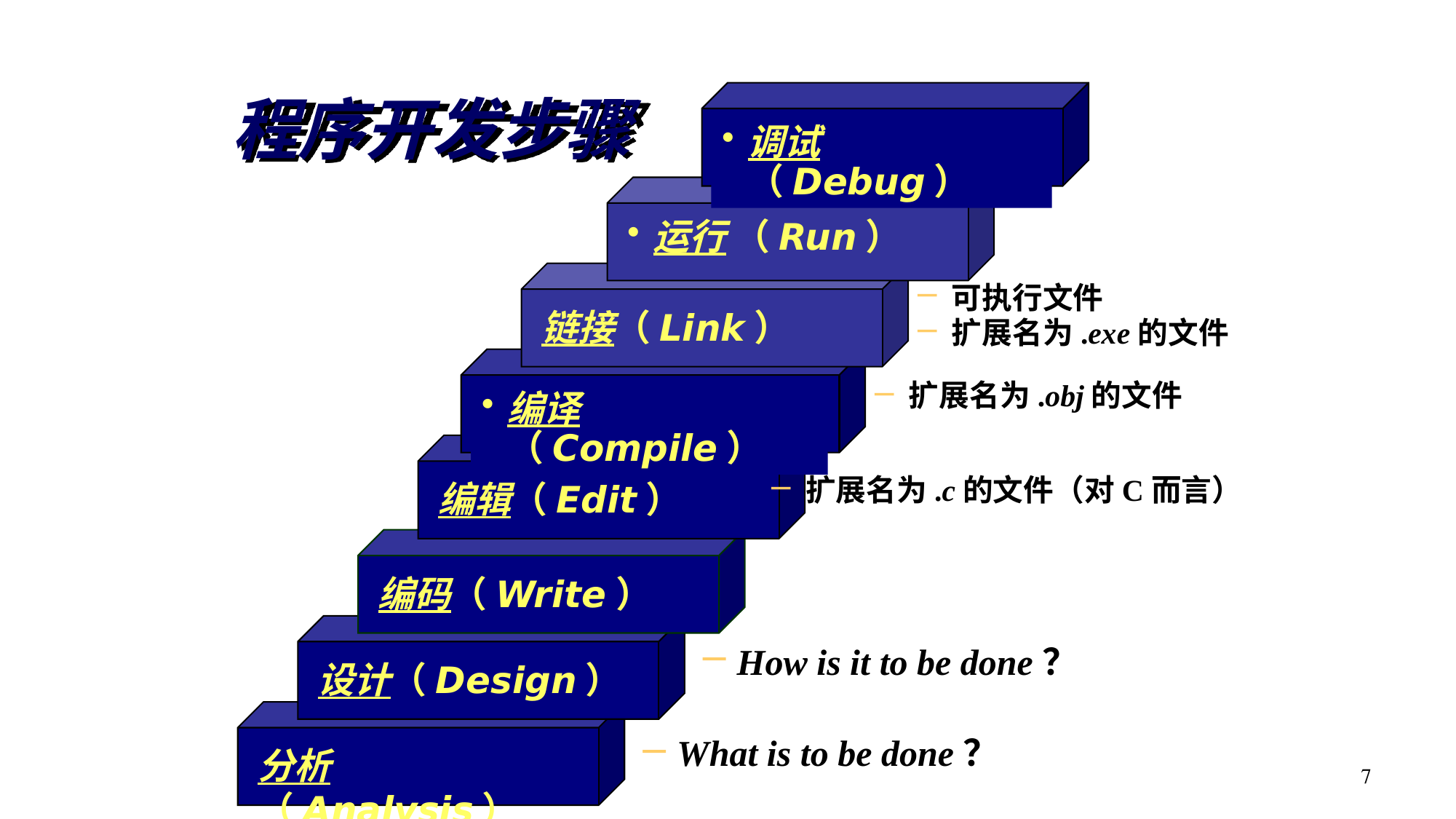

# 程序开发步骤

调试（Debug）

运行 （Run）

链接（Link）
可执行文件
扩展名为.exe的文件

编译（Compile）
扩展名为.obj的文件

编辑（Edit）
扩展名为.c的文件（对C而言）

编码（Write）

设计（Design）
How is it to be done？

分析（Analysis）
What is to be done？